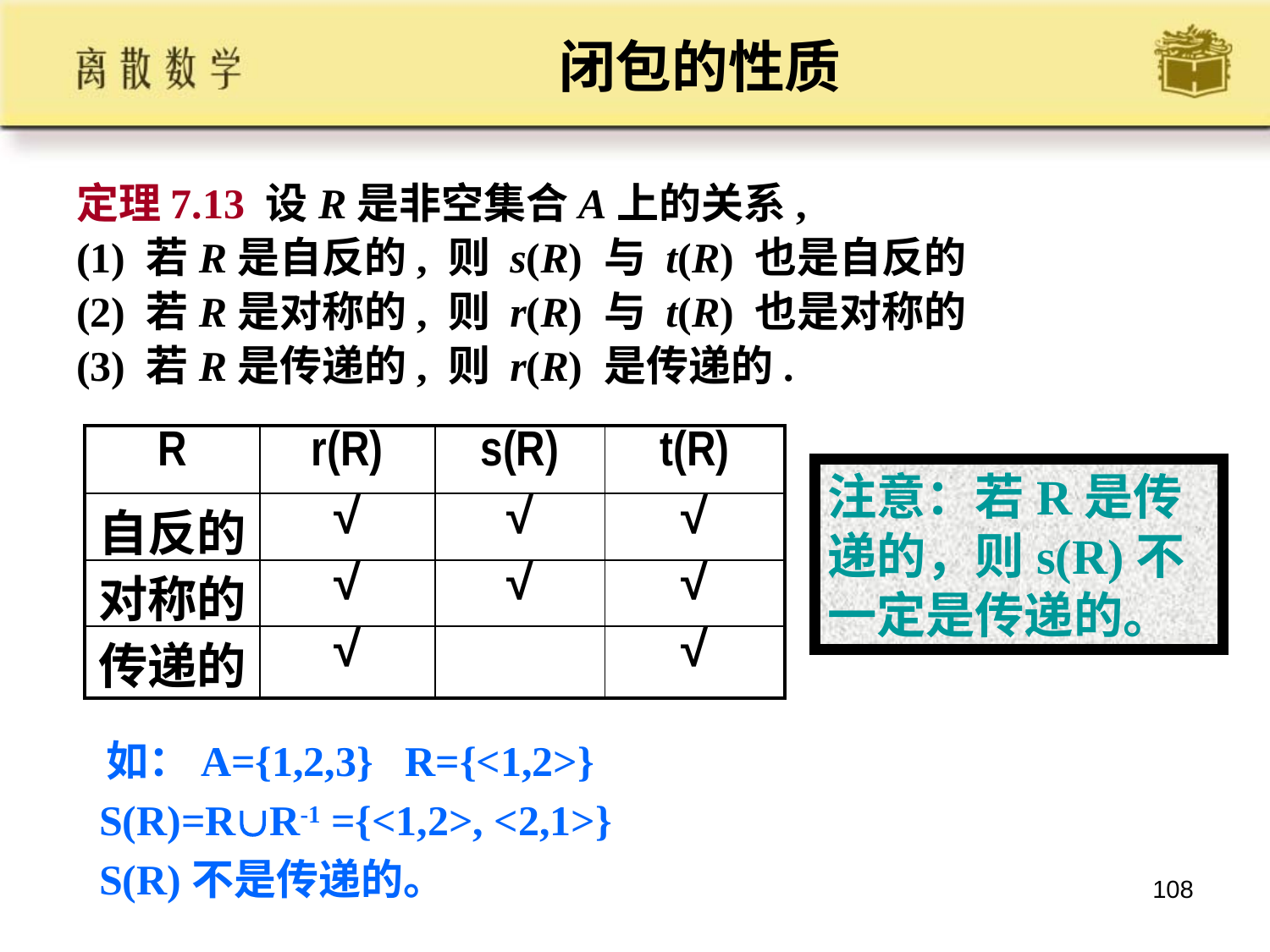

# 闭包的性质
定理7.13 设R是非空集合A上的关系,
(1) 若R是自反的, 则 s(R) 与 t(R) 也是自反的
(2) 若R是对称的, 则 r(R) 与 t(R) 也是对称的
(3) 若R是传递的, 则 r(R) 是传递的.

| R | r(R) | s(R) | t(R) |
| --- | --- | --- | --- |
| 自反的 | √ | √ | √ |
| 对称的 | √ | √ | √ |
| 传递的 | √ |  | √ |
注意：若R是传递的，则s(R)不一定是传递的。
   如：A={1,2,3}   R={<1,2>}
   S(R)=R∪R-1 ={<1,2>, <2,1>}
   S(R)不是传递的。
108